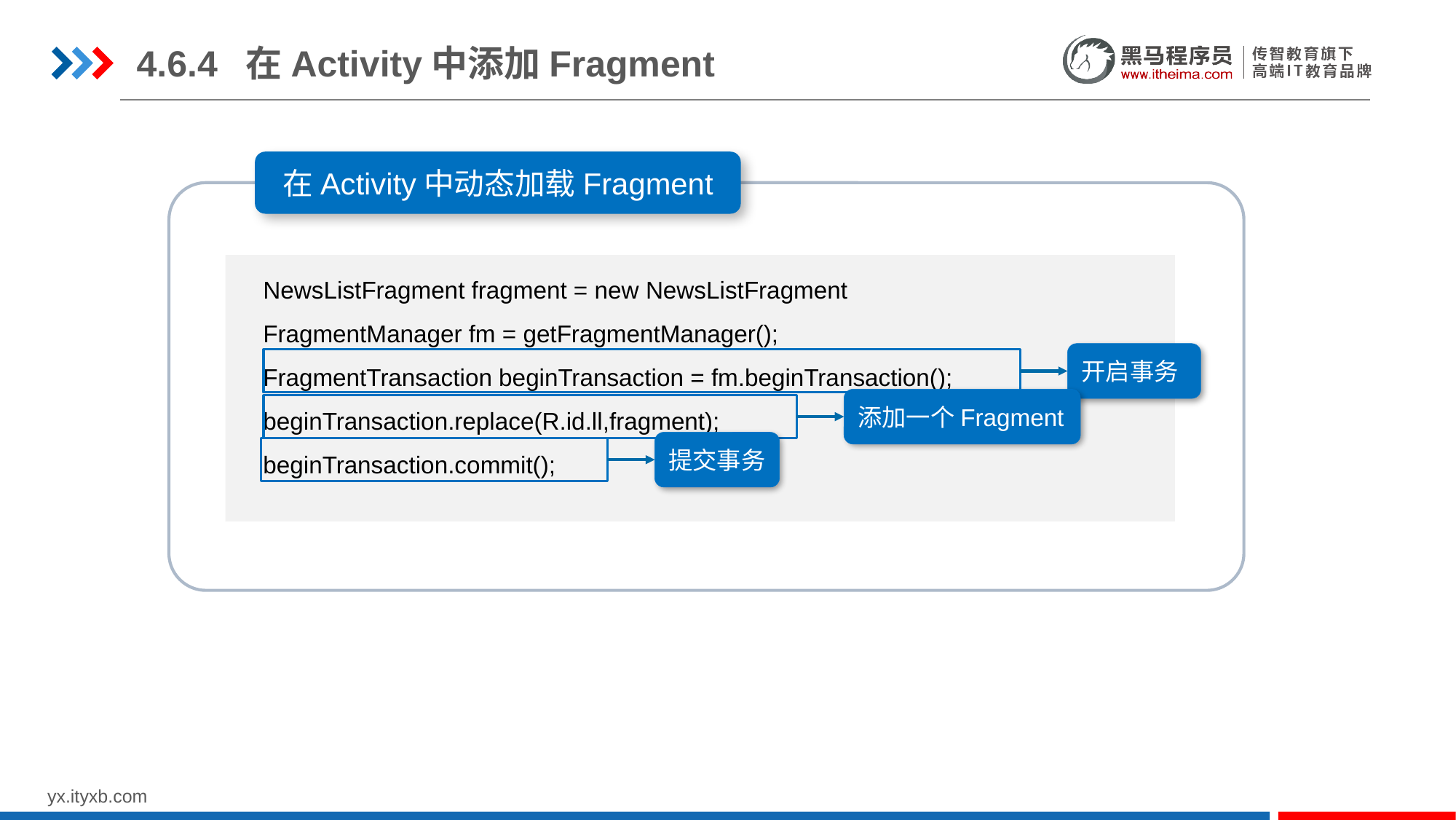

4.6.4	在Activity中添加Fragment
在Activity中动态加载Fragment

    NewsListFragment fragment = new NewsListFragment
    FragmentManager fm = getFragmentManager();
    FragmentTransaction beginTransaction = fm.beginTransaction();
    beginTransaction.replace(R.id.ll,fragment);
    beginTransaction.commit();
 开启事务

 添加一个Fragment

 提交事务